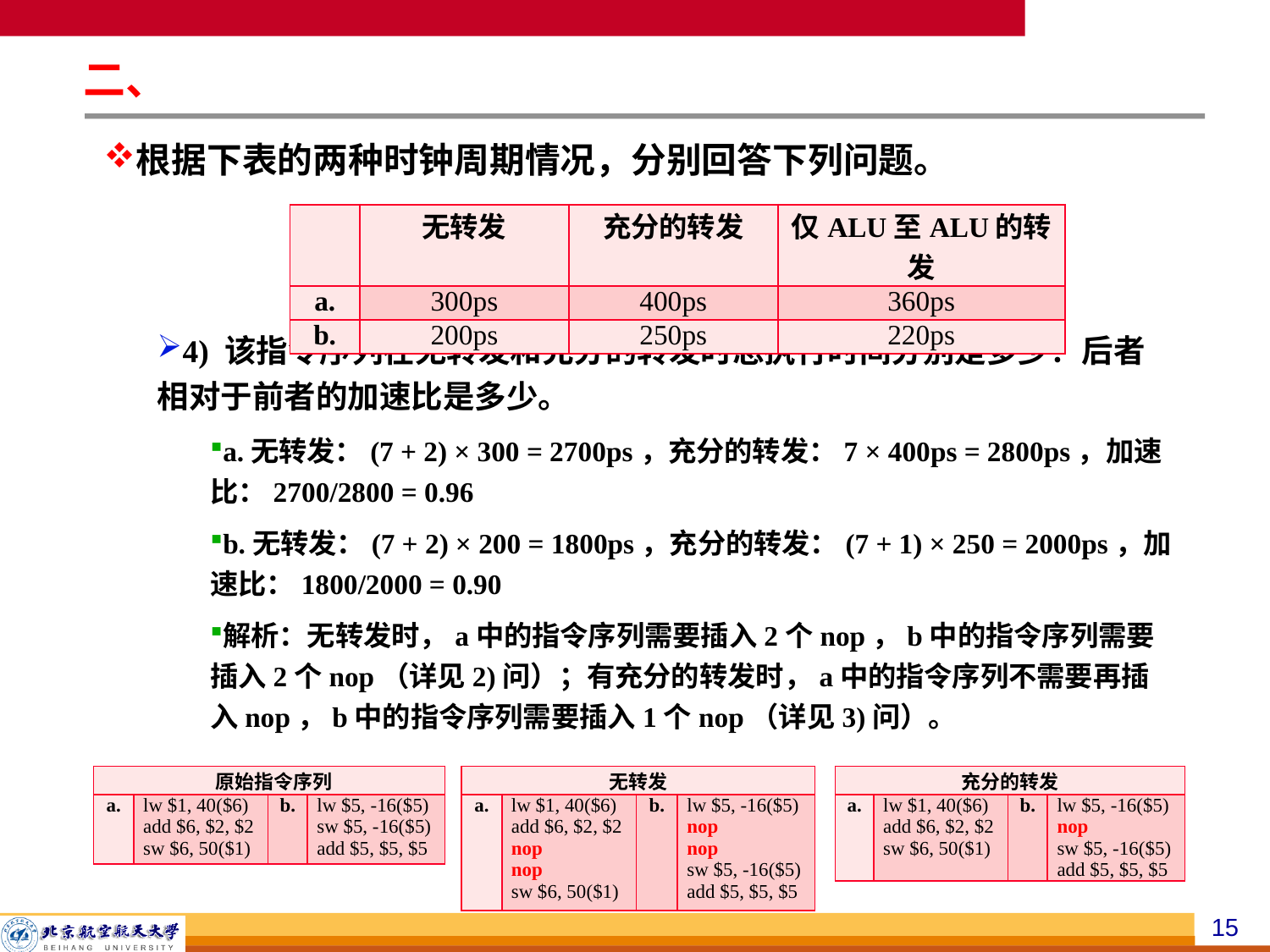

二、
根据下表的两种时钟周期情况，分别回答下列问题。

4) 该指令序列在无转发和充分的转发时总执行时间分别是多少？后者相对于前者的加速比是多少。
a.无转发：(7 + 2) × 300 = 2700ps，充分的转发：7 × 400ps = 2800ps，加速比：2700/2800 = 0.96
b.无转发：(7 + 2) × 200 = 1800ps，充分的转发：(7 + 1) × 250 = 2000ps，加速比：1800/2000 = 0.90
解析：无转发时，a中的指令序列需要插入2个nop，b中的指令序列需要插入2个nop（详见2)问）；有充分的转发时，a中的指令序列不需要再插入nop，b中的指令序列需要插入1个nop（详见3)问）。
|  | 无转发 | 充分的转发 | 仅ALU至ALU的转发 |
| --- | --- | --- | --- |
| a. | 300ps | 400ps | 360ps |
| b. | 200ps | 250ps | 220ps |
| 原始指令序列 |  |  |  |
| --- | --- | --- | --- |
| a. | lw $1, 40($6) add $6, $2, $2 sw $6, 50($1) | b. | lw $5, -16($5) sw $5, -16($5) add $5, $5, $5 |
| 无转发 |  |  |  |
| --- | --- | --- | --- |
| a. | lw $1, 40($6) add $6, $2, $2 nop nop sw $6, 50($1) | b. | lw $5, -16($5) nop nop sw $5, -16($5) add $5, $5, $5 |
| 充分的转发 |  |  |  |
| --- | --- | --- | --- |
| a. | lw $1, 40($6) add $6, $2, $2 sw $6, 50($1) | b. | lw $5, -16($5) nop sw $5, -16($5) add $5, $5, $5 |